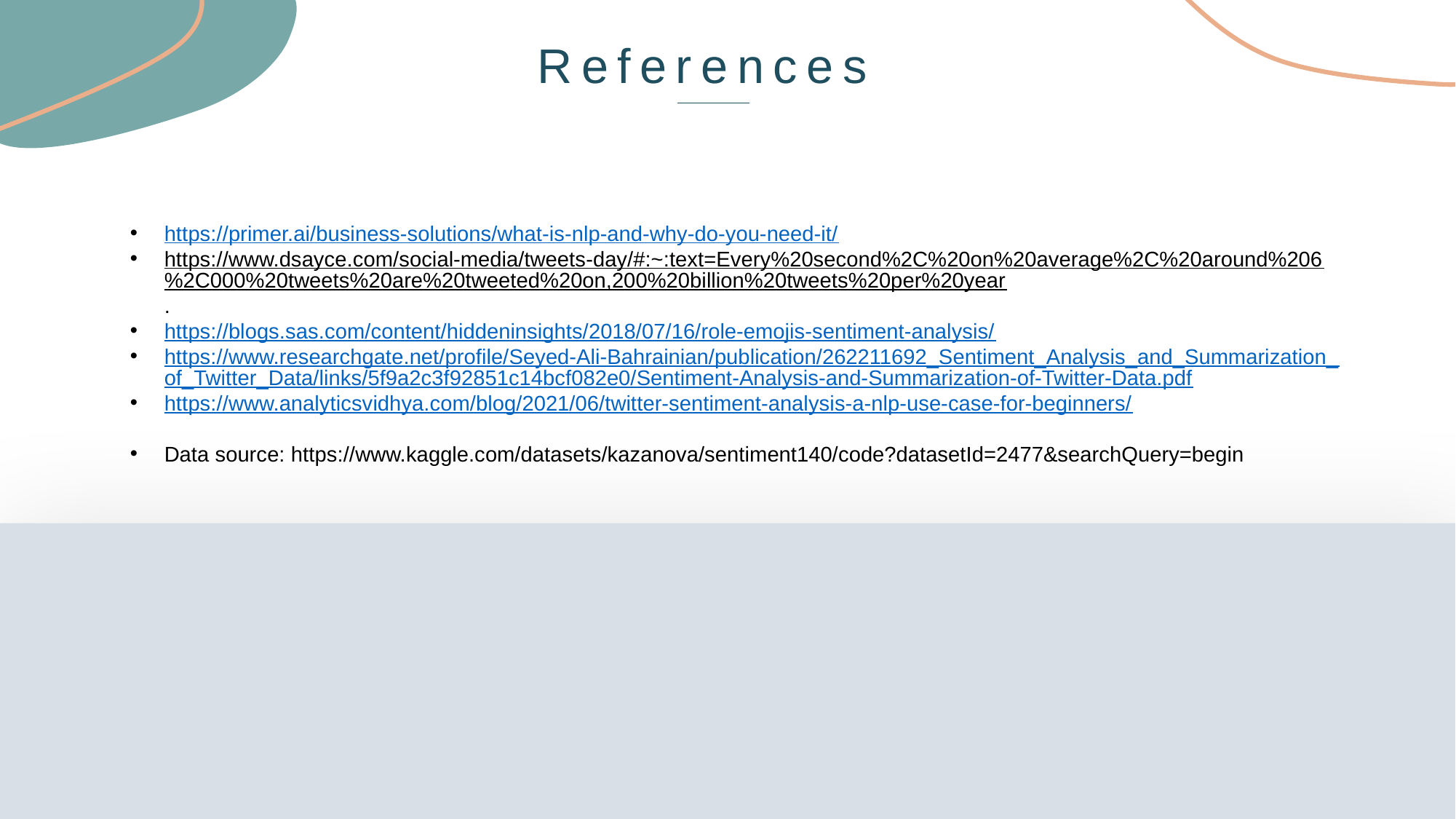

References
https://primer.ai/business-solutions/what-is-nlp-and-why-do-you-need-it/
https://www.dsayce.com/social-media/tweets-day/#:~:text=Every%20second%2C%20on%20average%2C%20around%206%2C000%20tweets%20are%20tweeted%20on,200%20billion%20tweets%20per%20year.
https://blogs.sas.com/content/hiddeninsights/2018/07/16/role-emojis-sentiment-analysis/
https://www.researchgate.net/profile/Seyed-Ali-Bahrainian/publication/262211692_Sentiment_Analysis_and_Summarization_of_Twitter_Data/links/5f9a2c3f92851c14bcf082e0/Sentiment-Analysis-and-Summarization-of-Twitter-Data.pdf
https://www.analyticsvidhya.com/blog/2021/06/twitter-sentiment-analysis-a-nlp-use-case-for-beginners/

Data source: https://www.kaggle.com/datasets/kazanova/sentiment140/code?datasetId=2477&searchQuery=begin
第一季度
28.7%